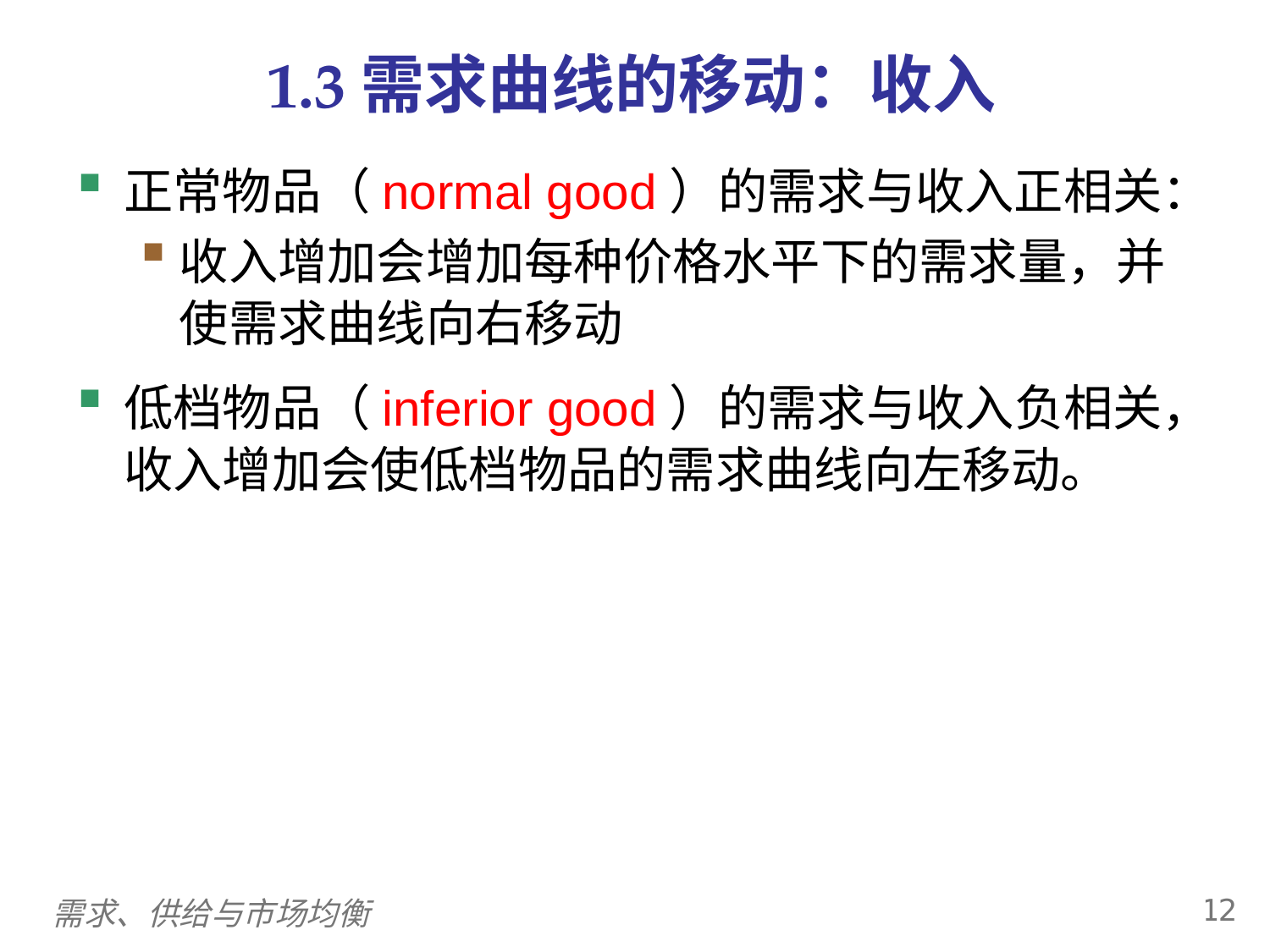

1.3需求曲线的移动：收入
0
正常物品（normal good）的需求与收入正相关：
收入增加会增加每种价格水平下的需求量，并使需求曲线向右移动
低档物品（inferior good）的需求与收入负相关，收入增加会使低档物品的需求曲线向左移动。
12
需求、供给与市场均衡